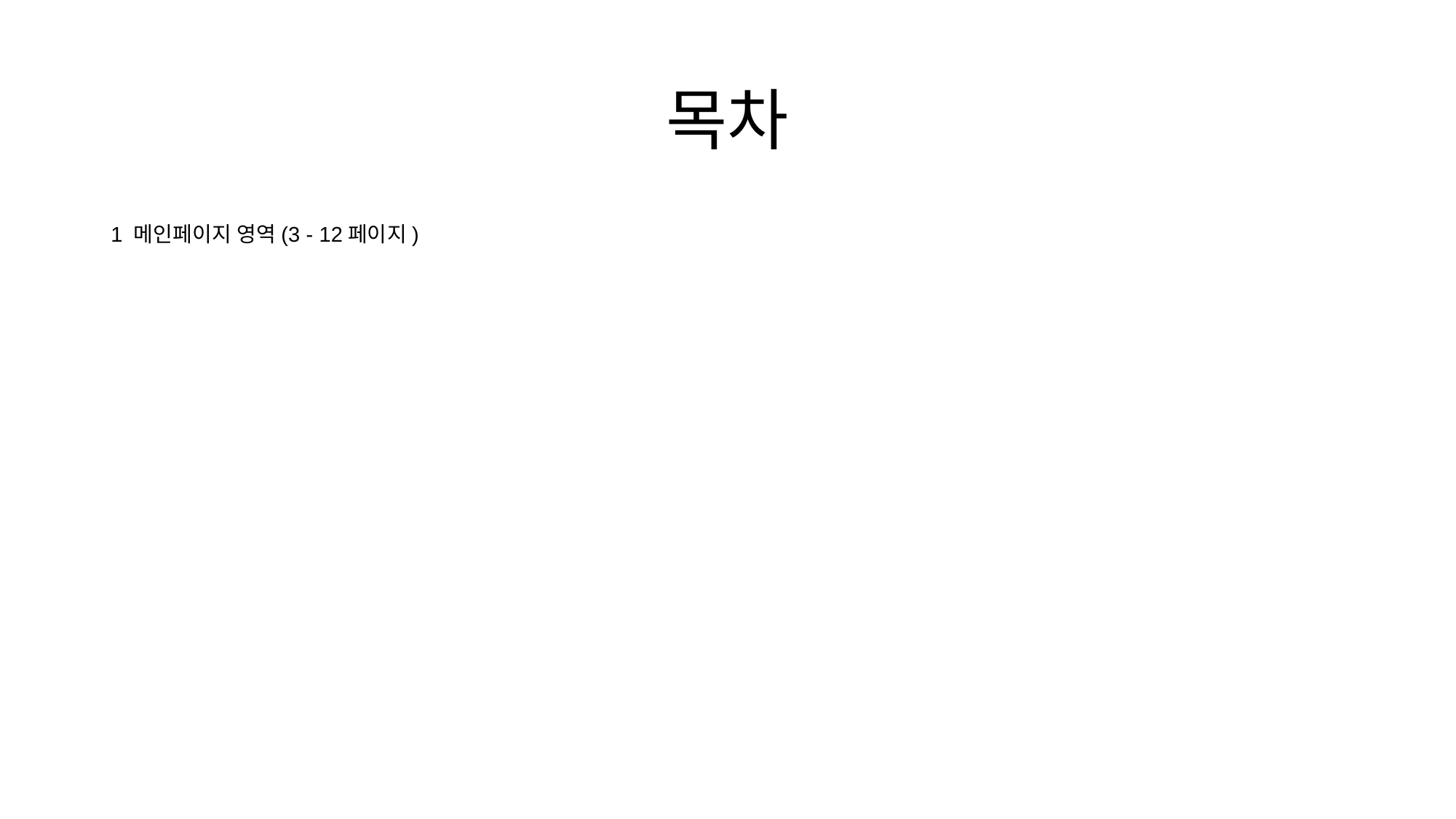

# 목차
1 메인페이지 영역(3 - 12페이지)